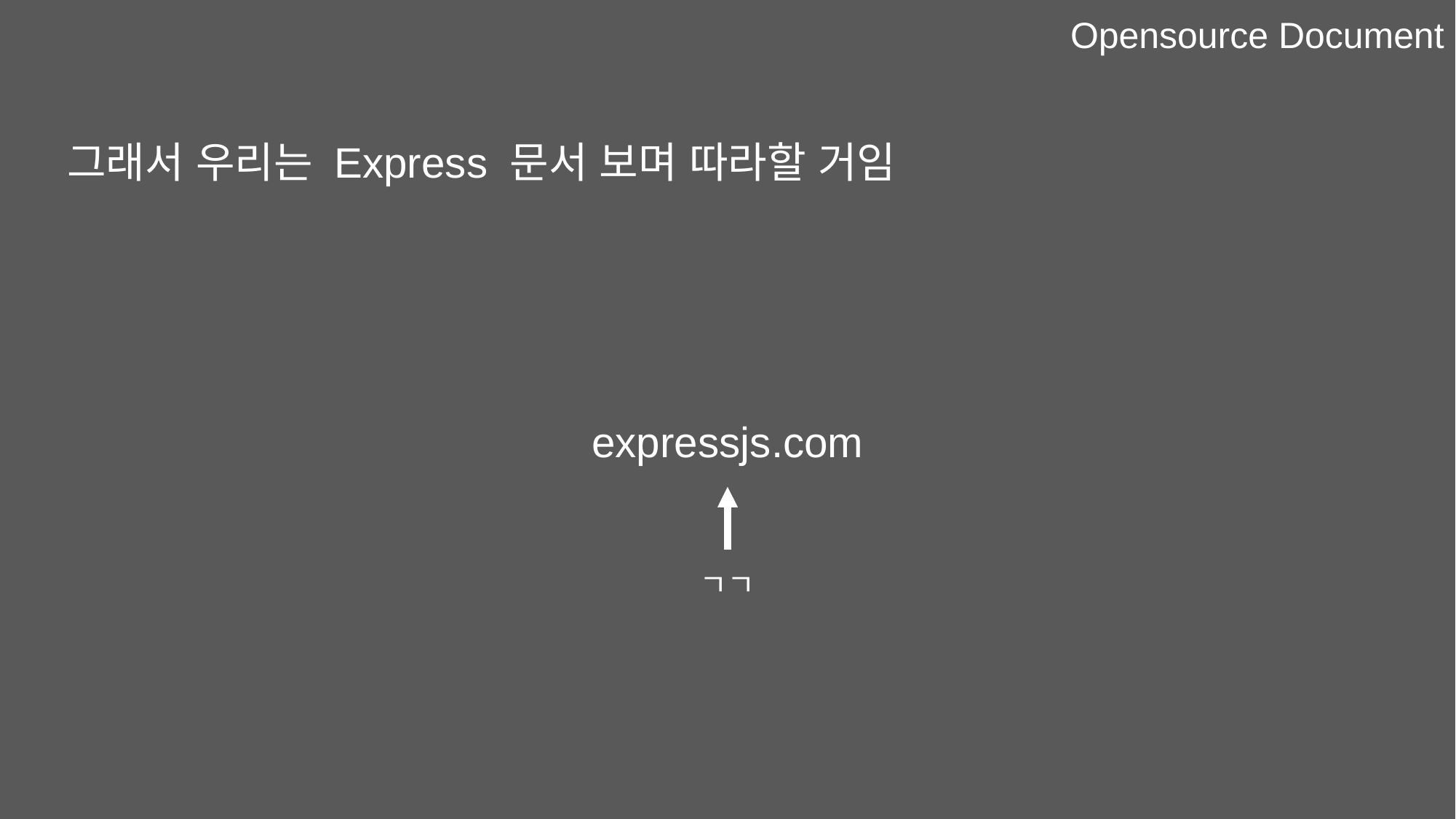

Opensource Document
그래서 우리는 Express 문서 보며 따라할 거임
expressjs.com
ㄱㄱ